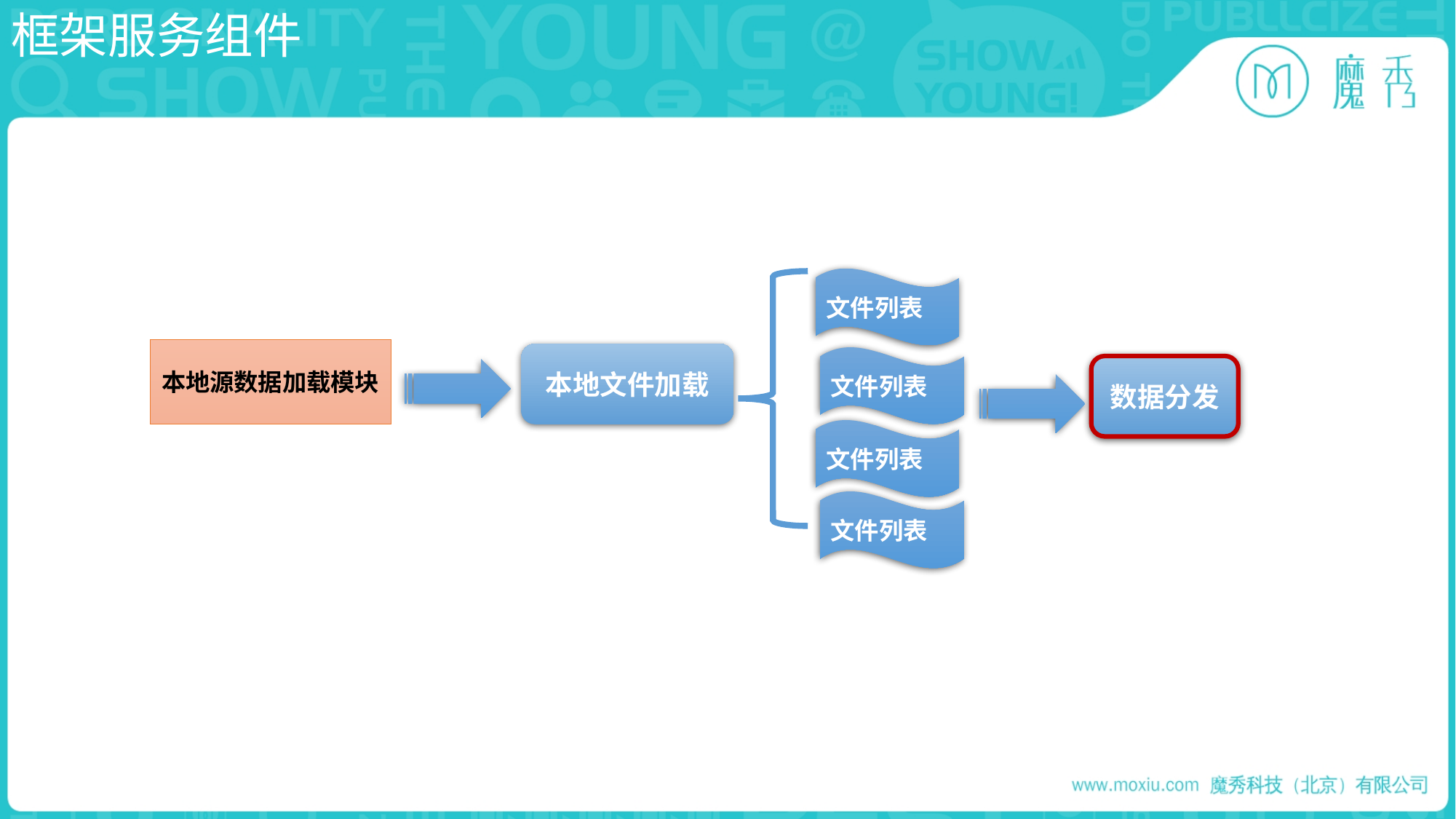

# 框架服务组件
文件列表

本地源数据加载模块
本地文件加载
文件列表
数据分发

文件列表
文件列表